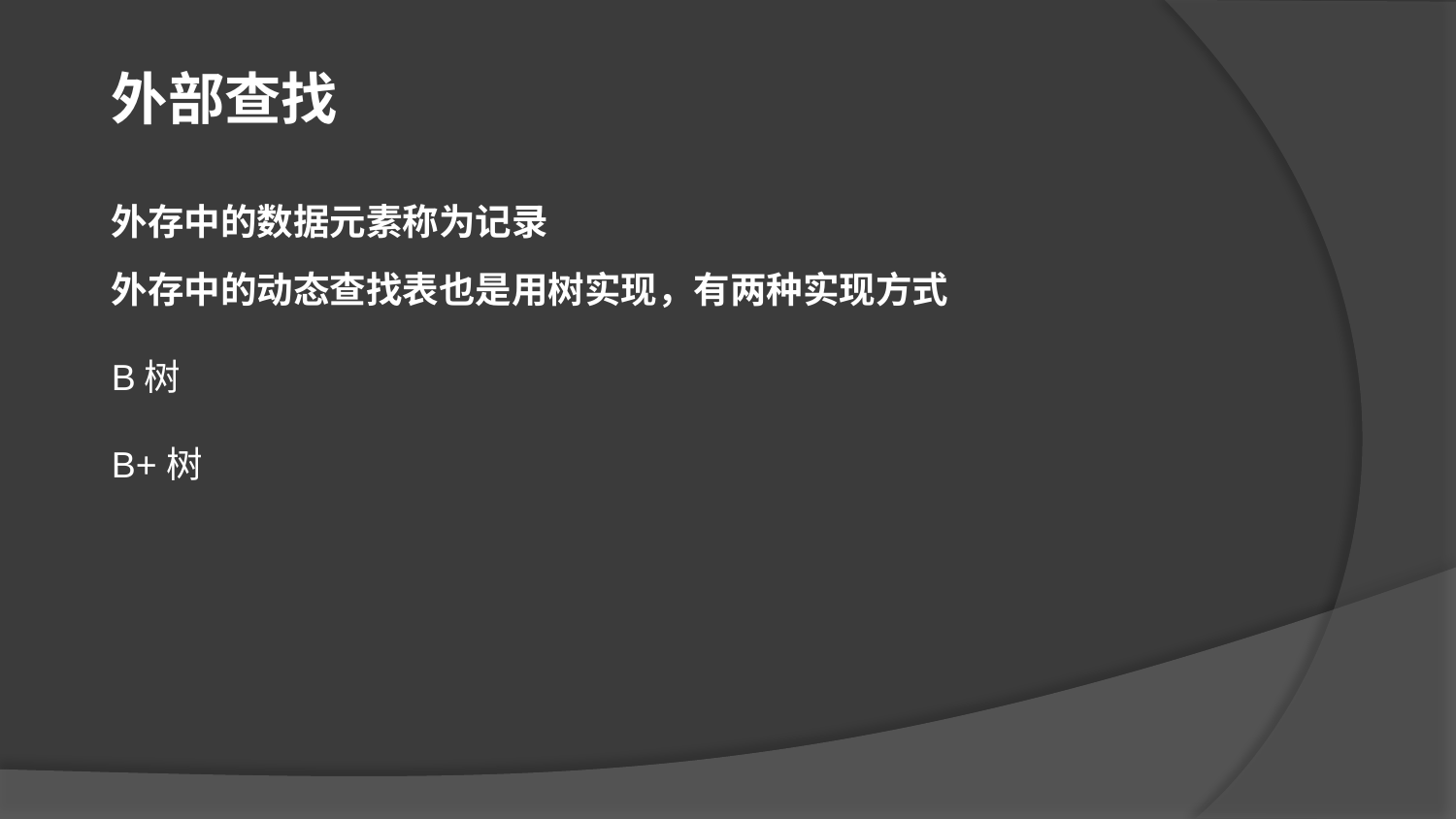

外部查找
外存中的数据元素称为记录
外存中的动态查找表也是用树实现，有两种实现方式
B树
B+树